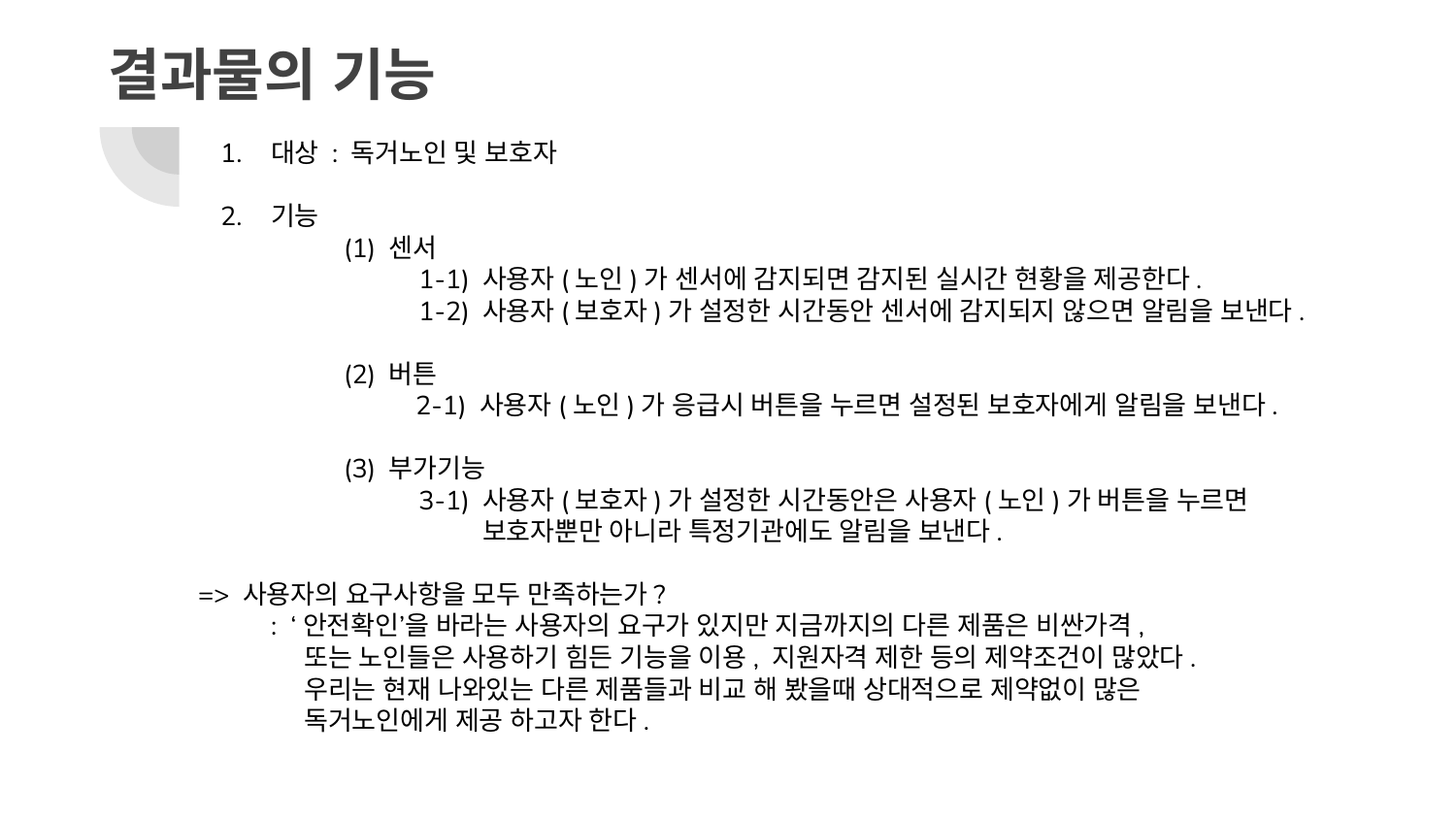

# 결과물의 기능
대상 : 독거노인 및 보호자

기능
	(1) 센서
	           1-1) 사용자(노인)가 센서에 감지되면 감지된 실시간 현황을 제공한다.
	           1-2) 사용자(보호자)가 설정한 시간동안 센서에 감지되지 않으면 알림을 보낸다.

	(2) 버튼
                                2-1) 사용자(노인)가 응급시 버튼을 누르면 설정된 보호자에게 알림을 보낸다.

	(3) 부가기능
	           3-1) 사용자(보호자)가 설정한 시간동안은 사용자(노인)가 버튼을 누르면
　                                      보호자뿐만 아니라 특정기관에도 알림을 보낸다.

=> 사용자의 요구사항을 모두 만족하는가?
:  ‘안전확인’을 바라는 사용자의 요구가 있지만 지금까지의 다른 제품은 비싼가격,
    또는 노인들은 사용하기 힘든 기능을 이용, 지원자격 제한 등의 제약조건이 많았다.
    우리는 현재 나와있는 다른 제품들과 비교 해 봤을때 상대적으로 제약없이 많은
    독거노인에게 제공 하고자 한다.